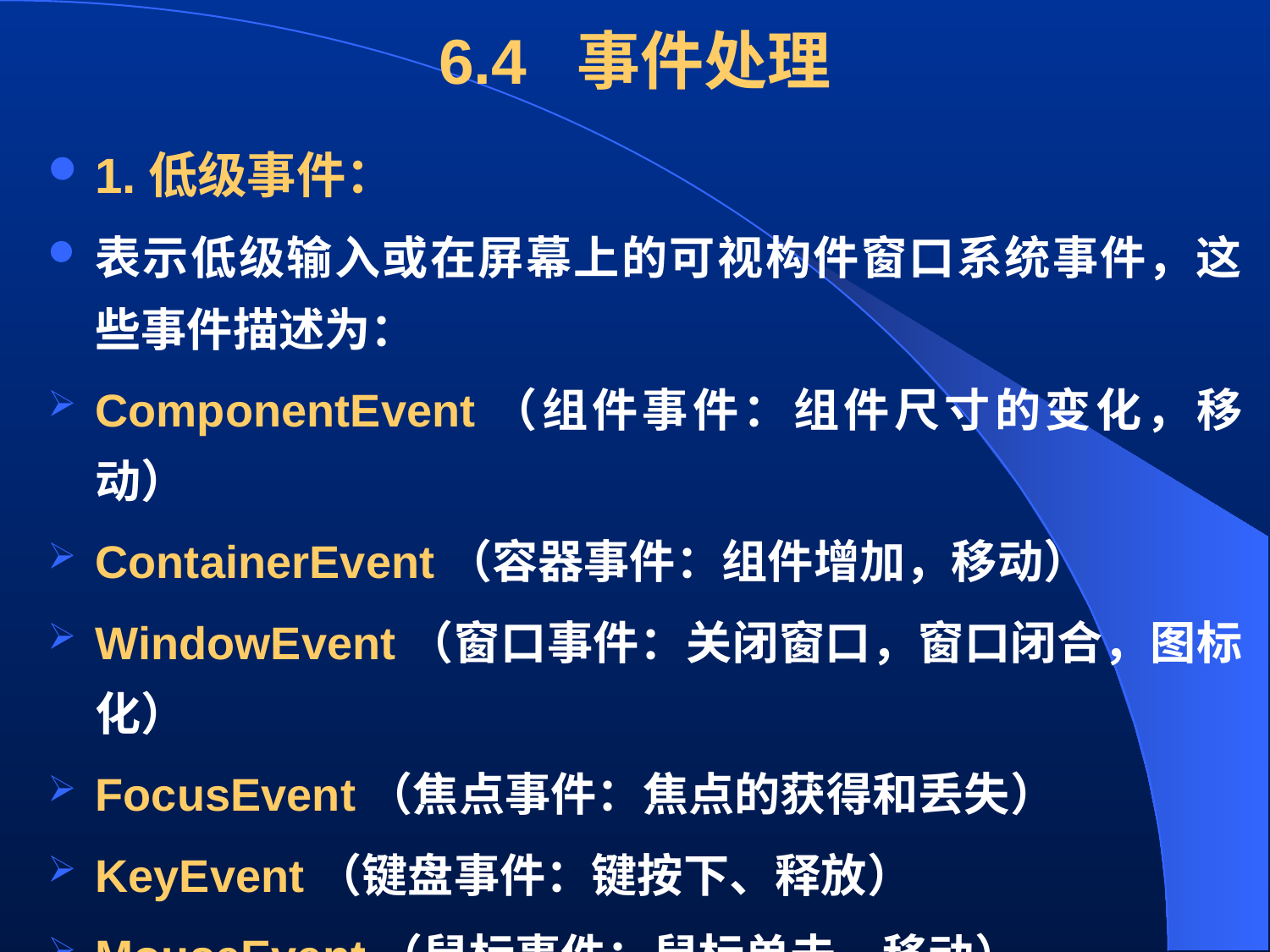

# 6.4  事件处理
1.低级事件：
表示低级输入或在屏幕上的可视构件窗口系统事件，这些事件描述为：
ComponentEvent（组件事件：组件尺寸的变化，移动）
ContainerEvent（容器事件：组件增加，移动）
WindowEvent（窗口事件：关闭窗口，窗口闭合，图标化）
FocusEvent（焦点事件：焦点的获得和丢失）
KeyEvent（键盘事件：键按下、释放）
MouseEvent（鼠标事件：鼠标单击，移动）